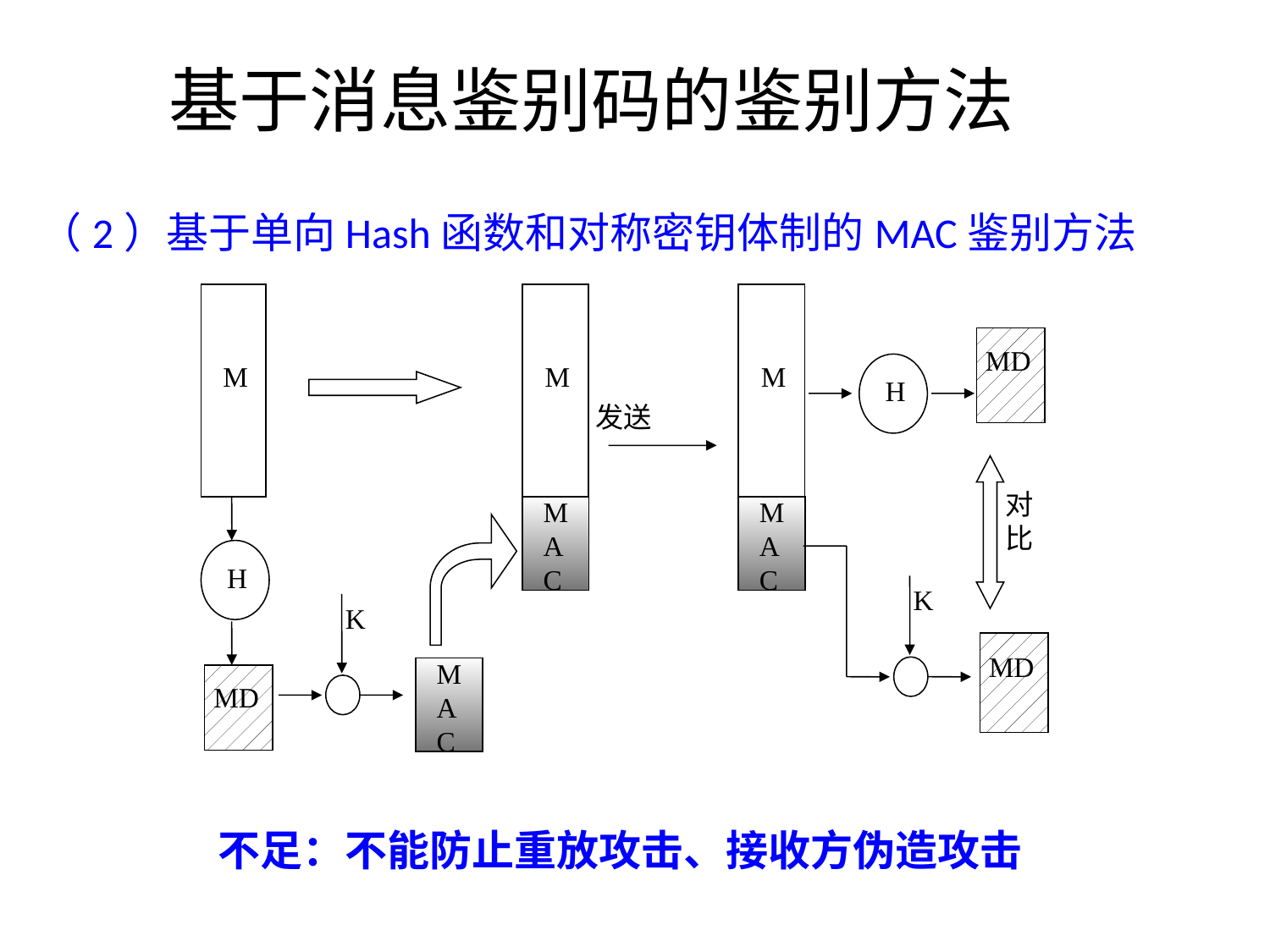

基于消息鉴别码的鉴别方法
（2）基于单向Hash函数和对称密钥体制的MAC鉴别方法

M

M
MAC

H

K

MAC

MD

M
MAC

MD

H

对比

K

MD
发送

不足：不能防止重放攻击、接收方伪造攻击